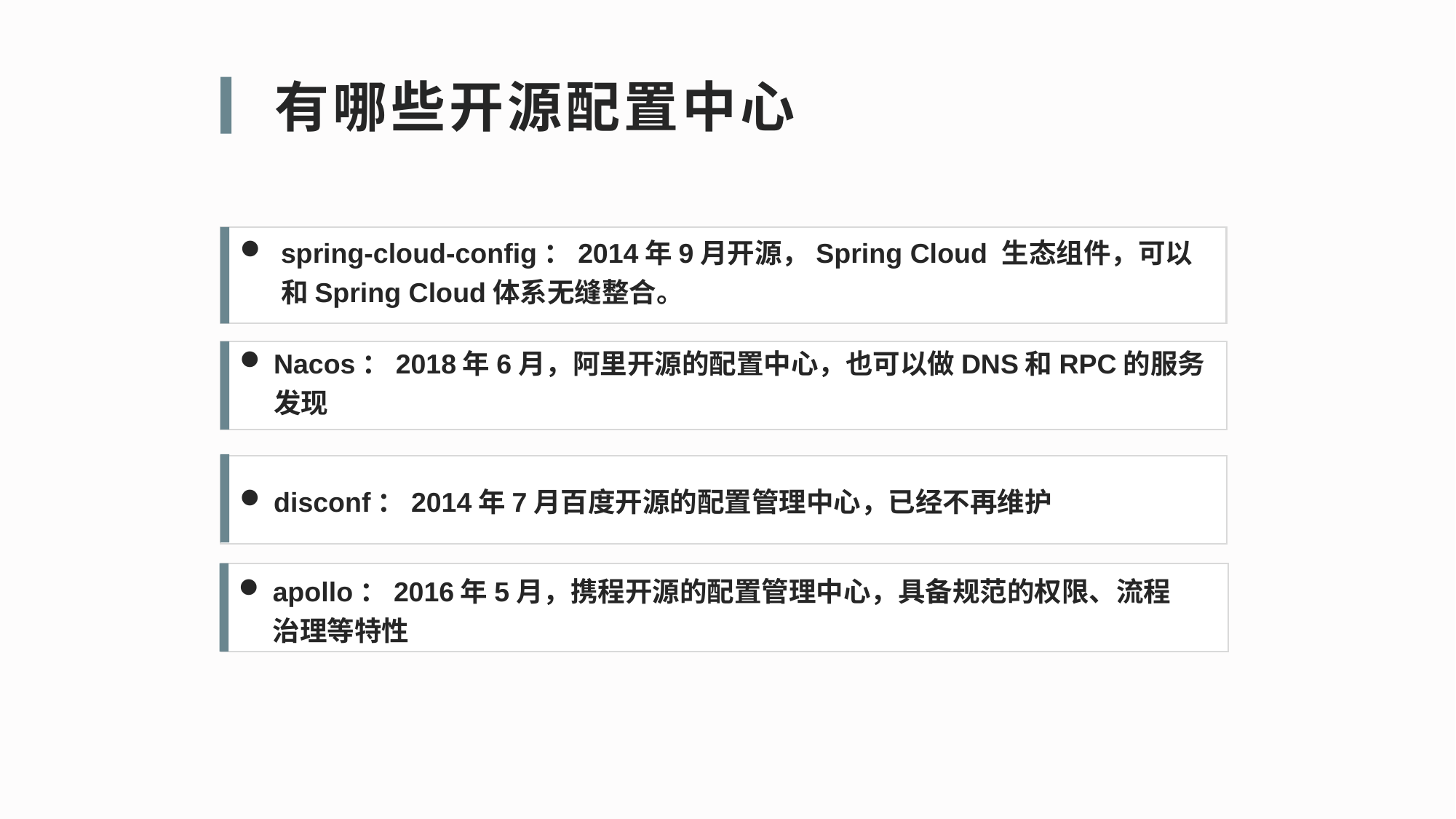

有哪些开源配置中心

spring-cloud-config：2014年9月开源，Spring Cloud 生态组件，可以和Spring Cloud体系无缝整合。

Nacos：2018年6月，阿里开源的配置中心，也可以做DNS和RPC的服务发现

disconf：2014年7月百度开源的配置管理中心，已经不再维护

apollo：2016年5月，携程开源的配置管理中心，具备规范的权限、流程治理等特性